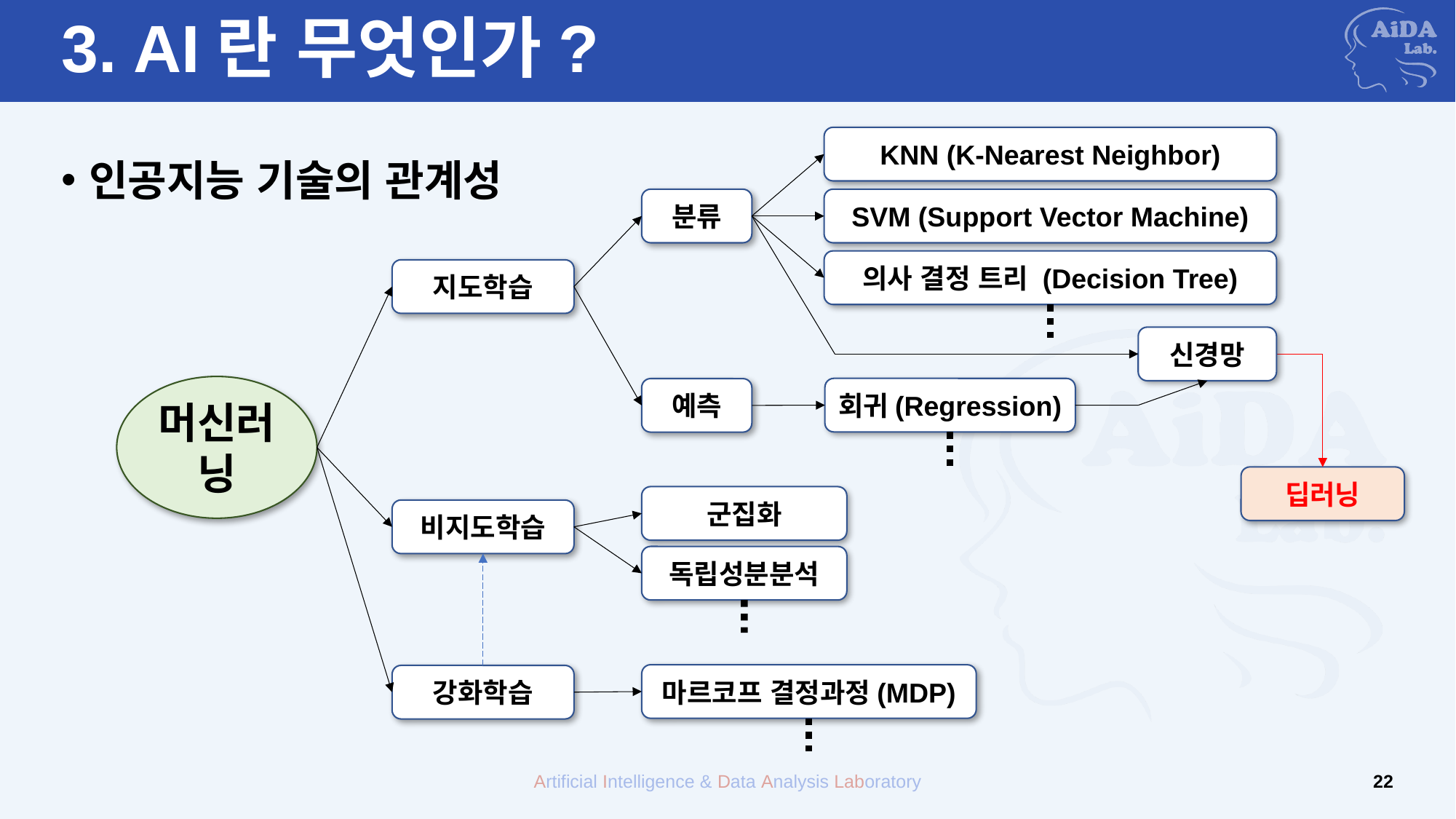

# 3. AI란 무엇인가?
인공지능 기술의 관계성

KNN (K-Nearest Neighbor)
SVM (Support Vector Machine)
의사 결정 트리 (Decision Tree)
분류
예측
신경망
지도학습
비지도학습
강화학습
딥러닝
머신러닝
회귀(Regression)
군집화
독립성분분석
마르코프 결정과정(MDP)
Artificial Intelligence & Data Analysis Laboratory
22